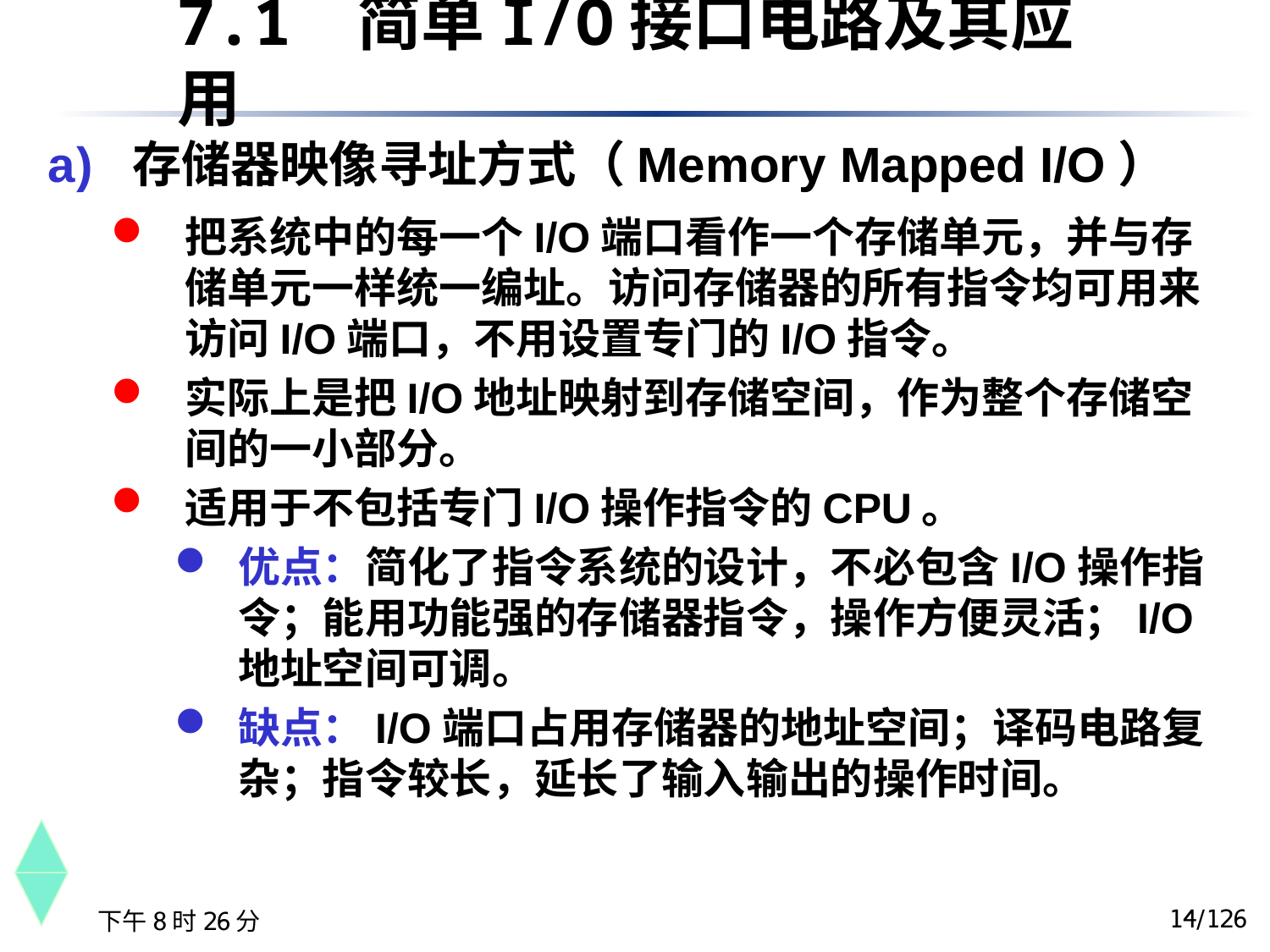

7.1	 简单I/O接口电路及其应用
存储器映像寻址方式（Memory Mapped I/O）
把系统中的每一个I/O端口看作一个存储单元，并与存储单元一样统一编址。访问存储器的所有指令均可用来访问I/O端口，不用设置专门的I/O指令。
实际上是把I/O地址映射到存储空间，作为整个存储空间的一小部分。
适用于不包括专门I/O操作指令的CPU。
优点：简化了指令系统的设计，不必包含I/O操作指令；能用功能强的存储器指令，操作方便灵活；I/O地址空间可调。
缺点：I/O端口占用存储器的地址空间；译码电路复杂；指令较长，延长了输入输出的操作时间。
14/126
下午8时26分